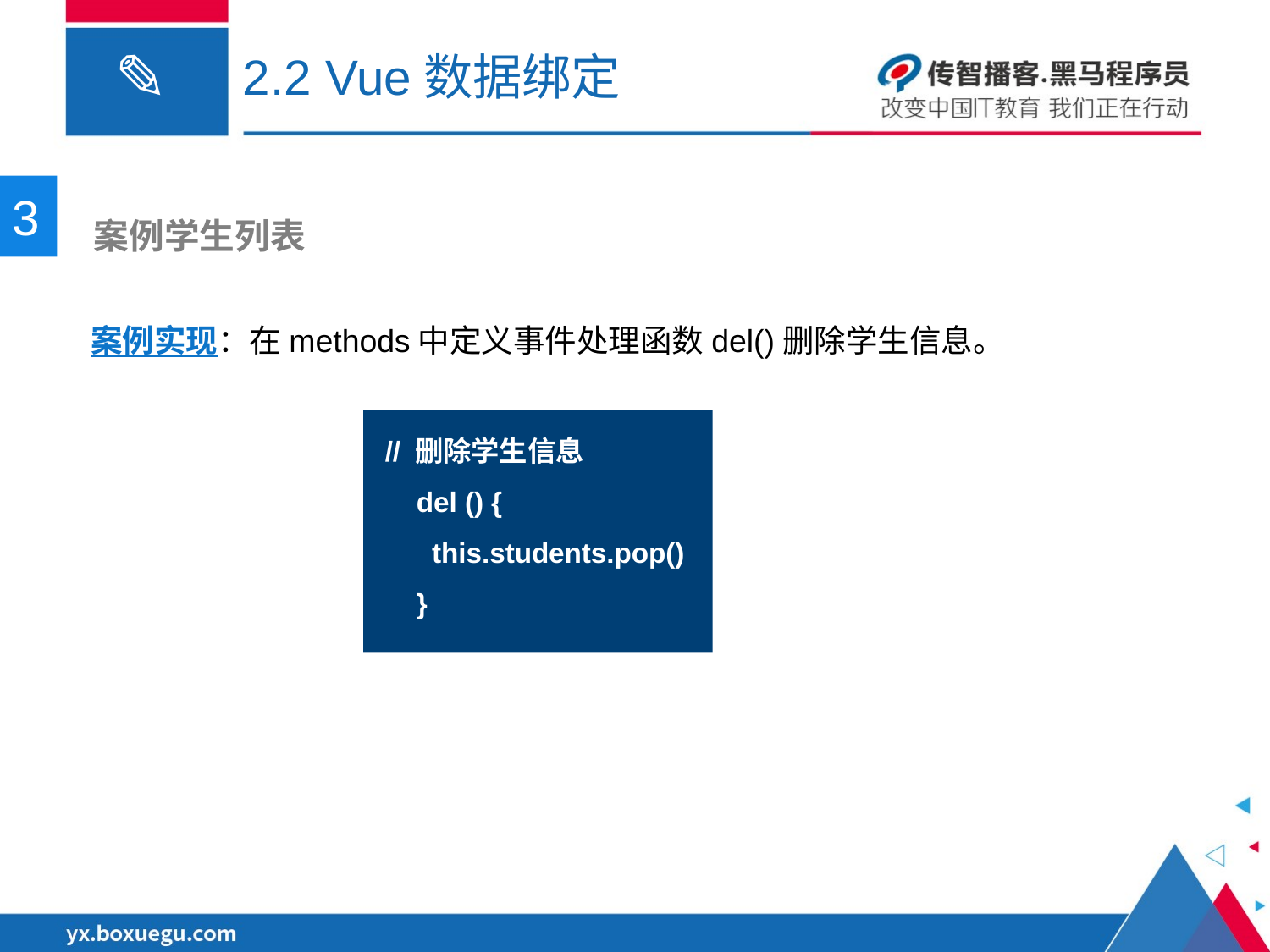

# 2.2 Vue数据绑定

3
  案例学生列表
案例实现：在methods中定义事件处理函数del()删除学生信息。

// 删除学生信息
    del () {
      this.students.pop()
    }